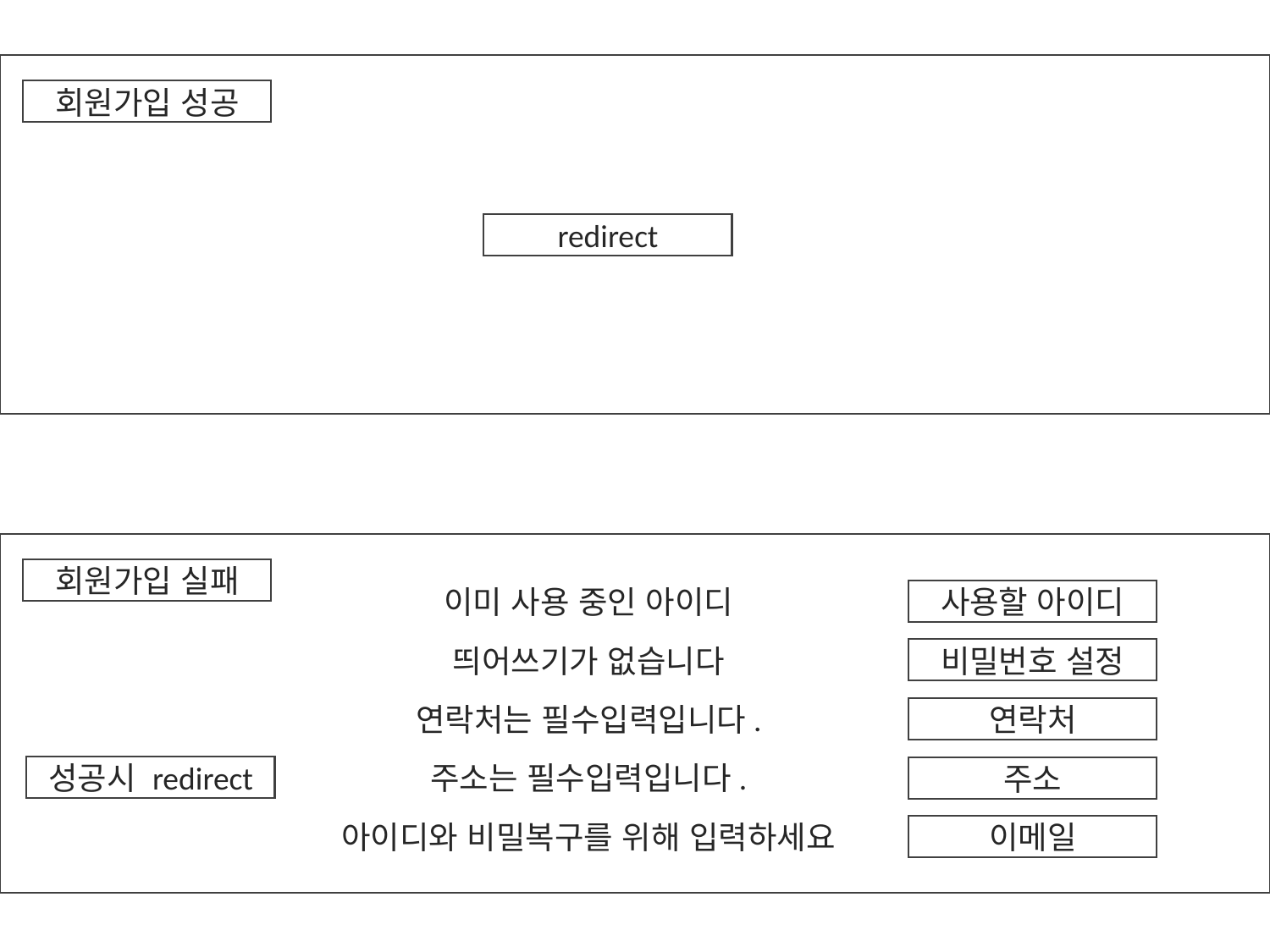

회원가입 성공
redirect

회원가입 실패
이미 사용 중인 아이디
사용할 아이디
띄어쓰기가 없습니다
비밀번호 설정
연락처는 필수입력입니다.
연락처
성공시 redirect
주소는 필수입력입니다.
주소
아이디와 비밀복구를 위해 입력하세요
이메일